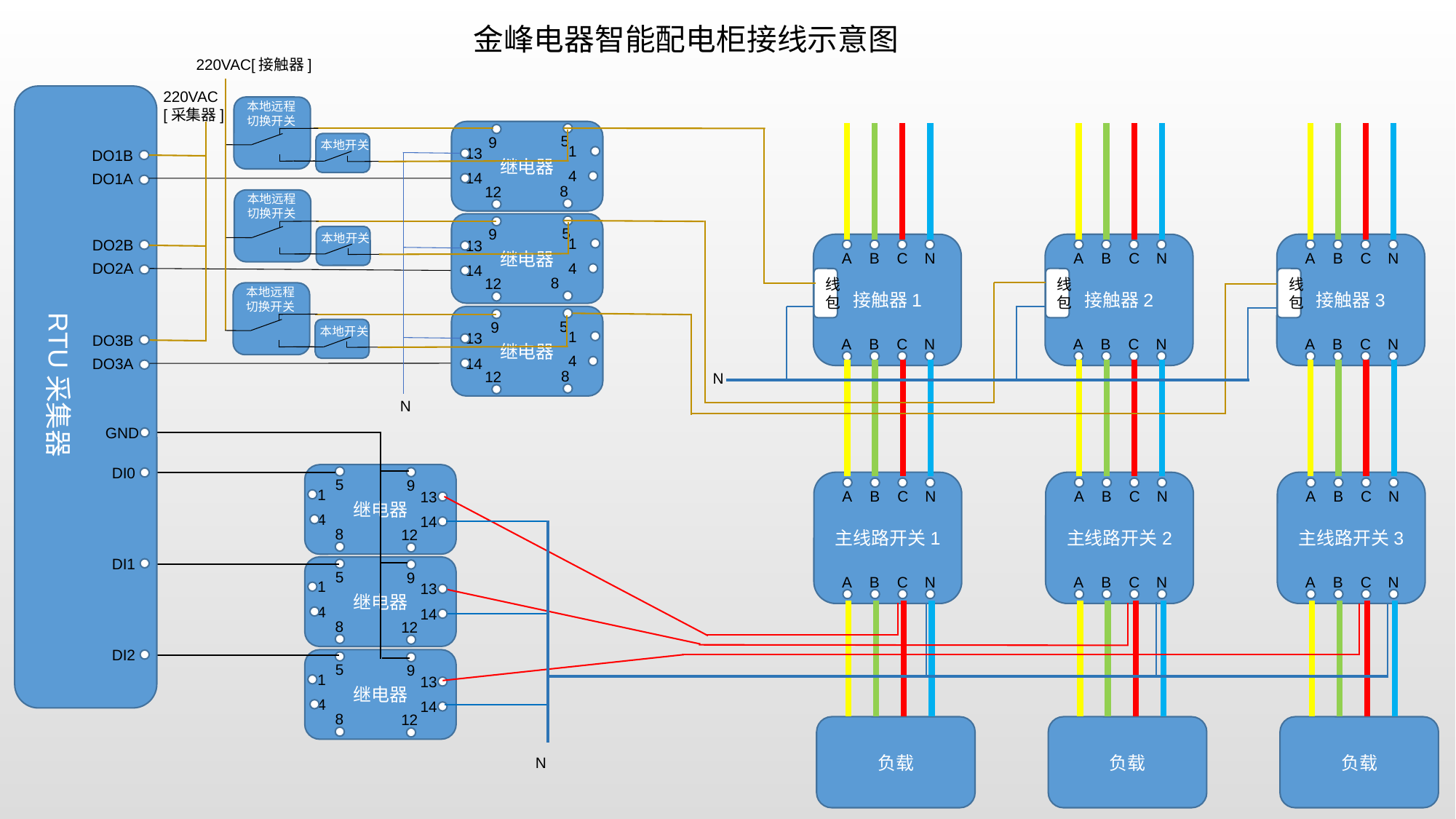

金峰电器智能配电柜接线示意图
220VAC[接触器]
220VAC
[采集器]

DO1B

DO1A

DO2B

DO2A

RTU采集器
DO3B

DO3A

GND

DI0

DI1

DI2

本地远程
切换开关

继电器

5
9
1
13

4
14

8
12

继电器

5
9
1
13

4
14

8
12

继电器

5
9
1
13

4
14

8
12

N
接触器1

A
B
C
N
A
B
C
N

主线路开关1

A
B
C
N
A
B
C
N

负载
线包
接触器2

A
B
C
N
A
B
C
N

主线路开关2

A
B
C
N
A
B
C
N

负载
线包
接触器3

A
B
C
N
A
B
C
N

主线路开关3

A
B
C
N
A
B
C
N

负载
线包
本地开关

本地远程
切换开关

本地开关

本地远程
切换开关

本地开关

N
继电器

5
9
1
13

4
14

8
12

继电器

5
9
1
13

4
14

8
12

继电器

5
9
1
13

4
14

8
12

N